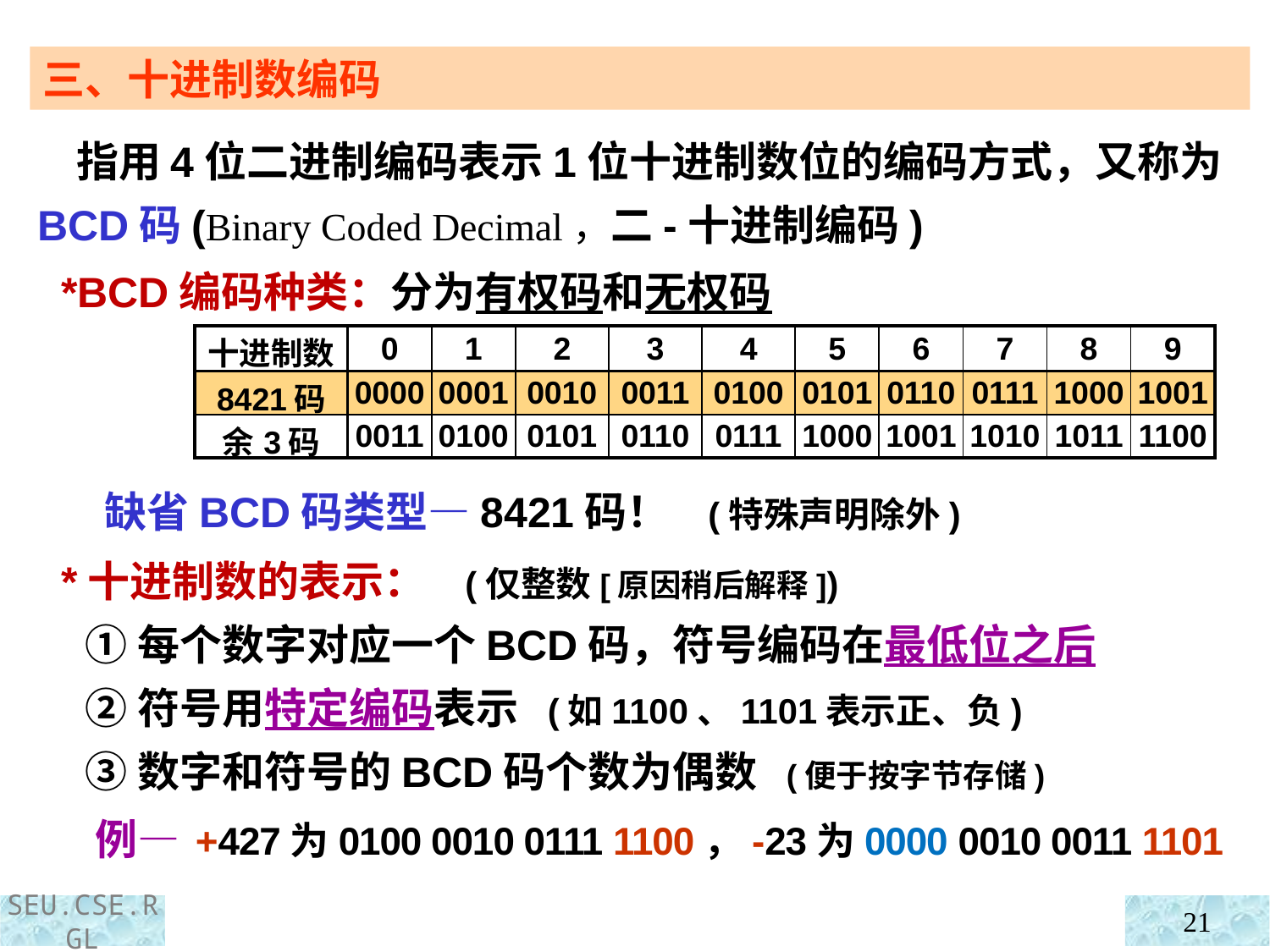

三、十进制数编码
   指用4位二进制编码表示1位十进制数位的编码方式，又称为BCD码(Binary Coded Decimal，二-十进制编码)
  *BCD编码种类：分为有权码和无权码
| 十进制数 | 0 | 1 | 2 | 3 | 4 | 5 | 6 | 7 | 8 | 9 |
| --- | --- | --- | --- | --- | --- | --- | --- | --- | --- | --- |
| 8421码 | 0000 | 0001 | 0010 | 0011 | 0100 | 0101 | 0110 | 0111 | 1000 | 1001 |
| 余3码 | 0011 | 0100 | 0101 | 0110 | 0111 | 1000 | 1001 | 1010 | 1011 | 1100 |
      缺省BCD码类型—8421码！   (特殊声明除外)
  *十进制数的表示：   (仅整数[原因稍后解释])
     ①每个数字对应一个BCD码，符号编码在最低位之后
     ②符号用特定编码表示  (如1100、1101表示正、负)
     ③数字和符号的BCD码个数为偶数  (便于按字节存储)
     例— +427为0100 0010 0111 1100，-23为0000 0010 0011 1101
21